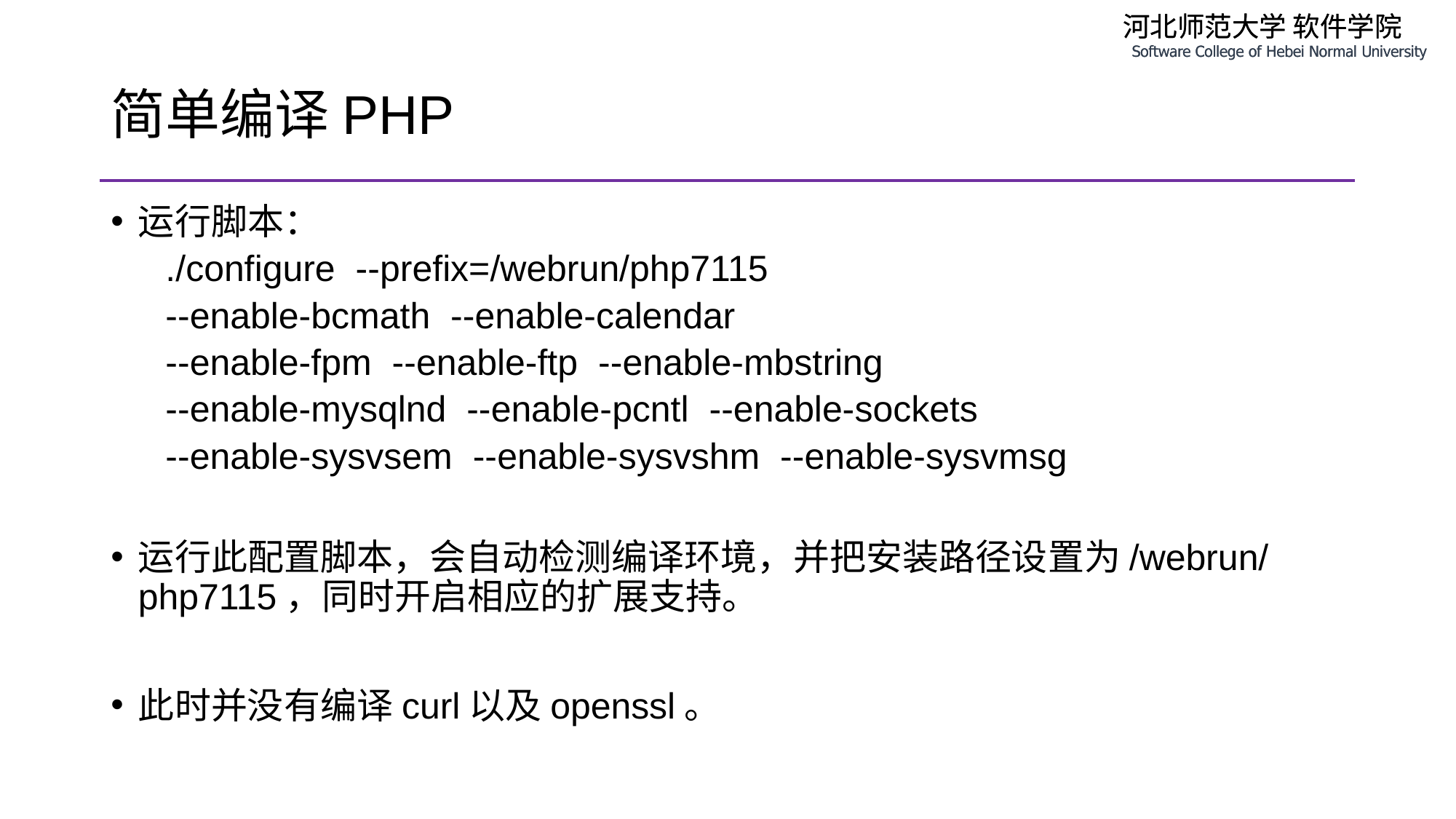

# 简单编译PHP
运行脚本：
./configure  --prefix=/webrun/php7115
--enable-bcmath  --enable-calendar
--enable-fpm  --enable-ftp  --enable-mbstring
--enable-mysqlnd  --enable-pcntl  --enable-sockets
--enable-sysvsem  --enable-sysvshm  --enable-sysvmsg

运行此配置脚本，会自动检测编译环境，并把安装路径设置为/webrun/php7115，同时开启相应的扩展支持。

此时并没有编译curl以及openssl。